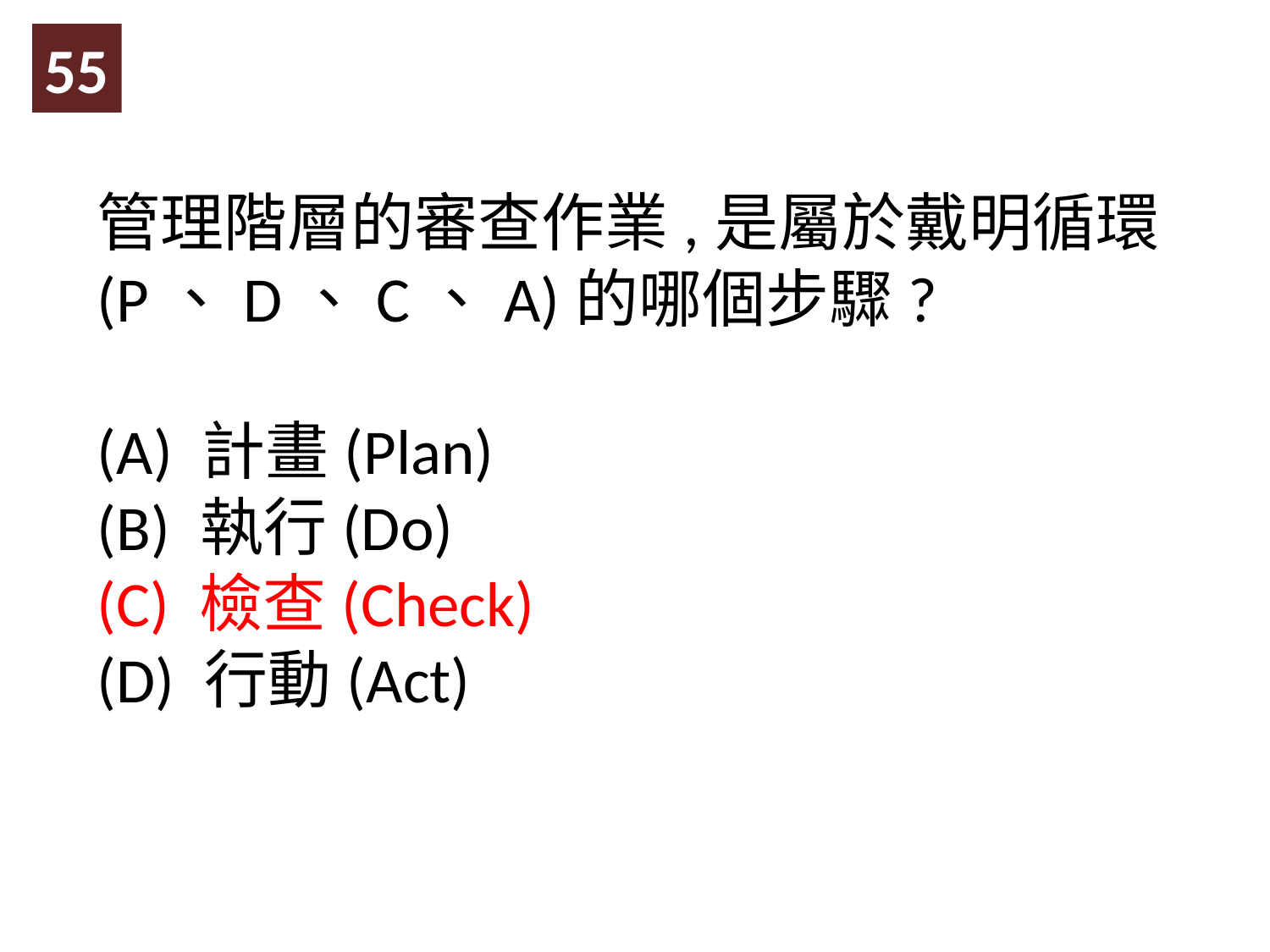

55
管理階層的審查作業,是屬於戴明循環(P、D、C、A)的哪個步驟?

(A) 計畫(Plan)
(B) 執行(Do)
(C) 檢查(Check)
(D) 行動(Act)